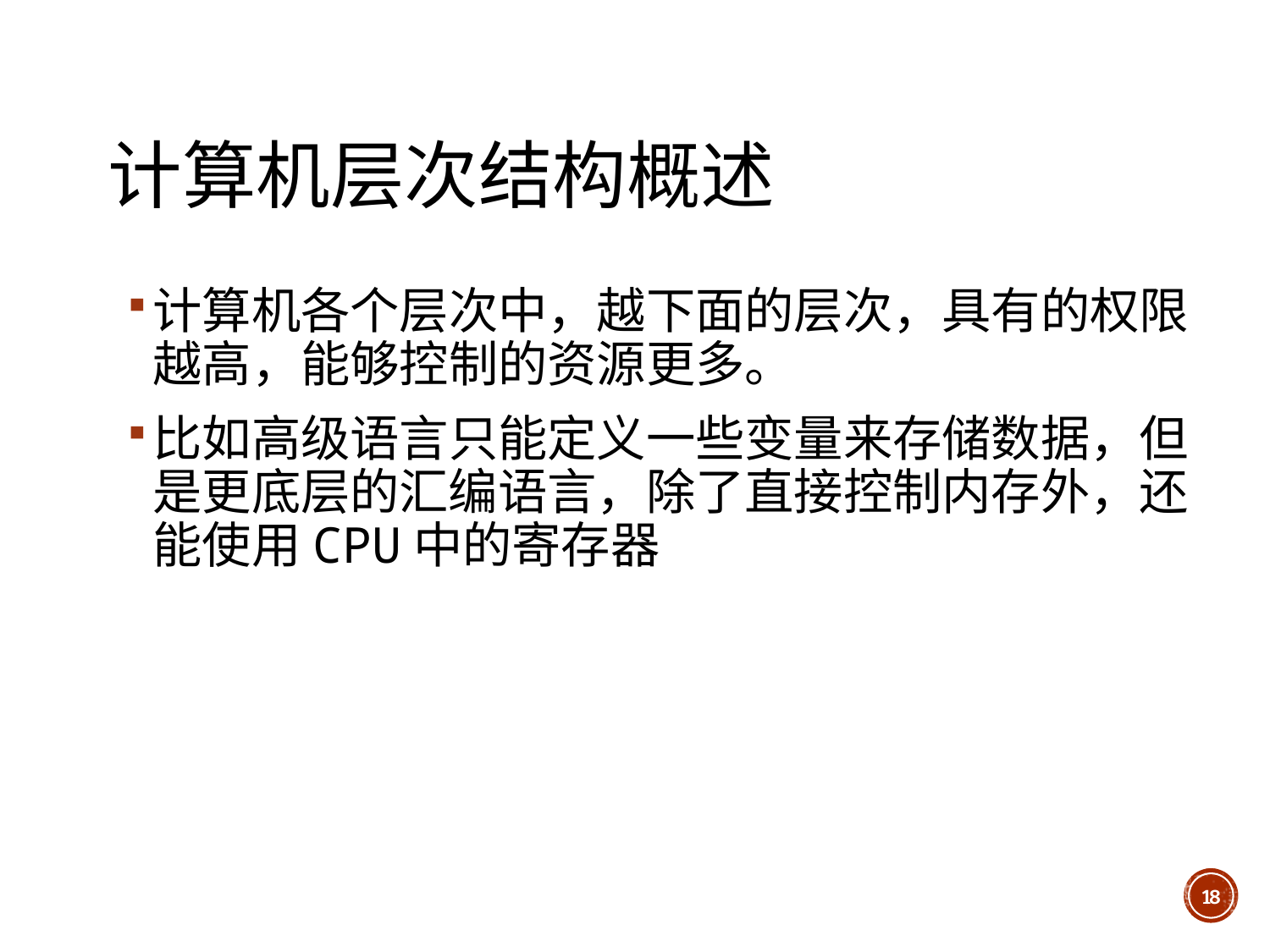

# 计算机层次结构概述
计算机各个层次中，越下面的层次，具有的权限越高，能够控制的资源更多。
比如高级语言只能定义一些变量来存储数据，但是更底层的汇编语言，除了直接控制内存外，还能使用CPU中的寄存器
18